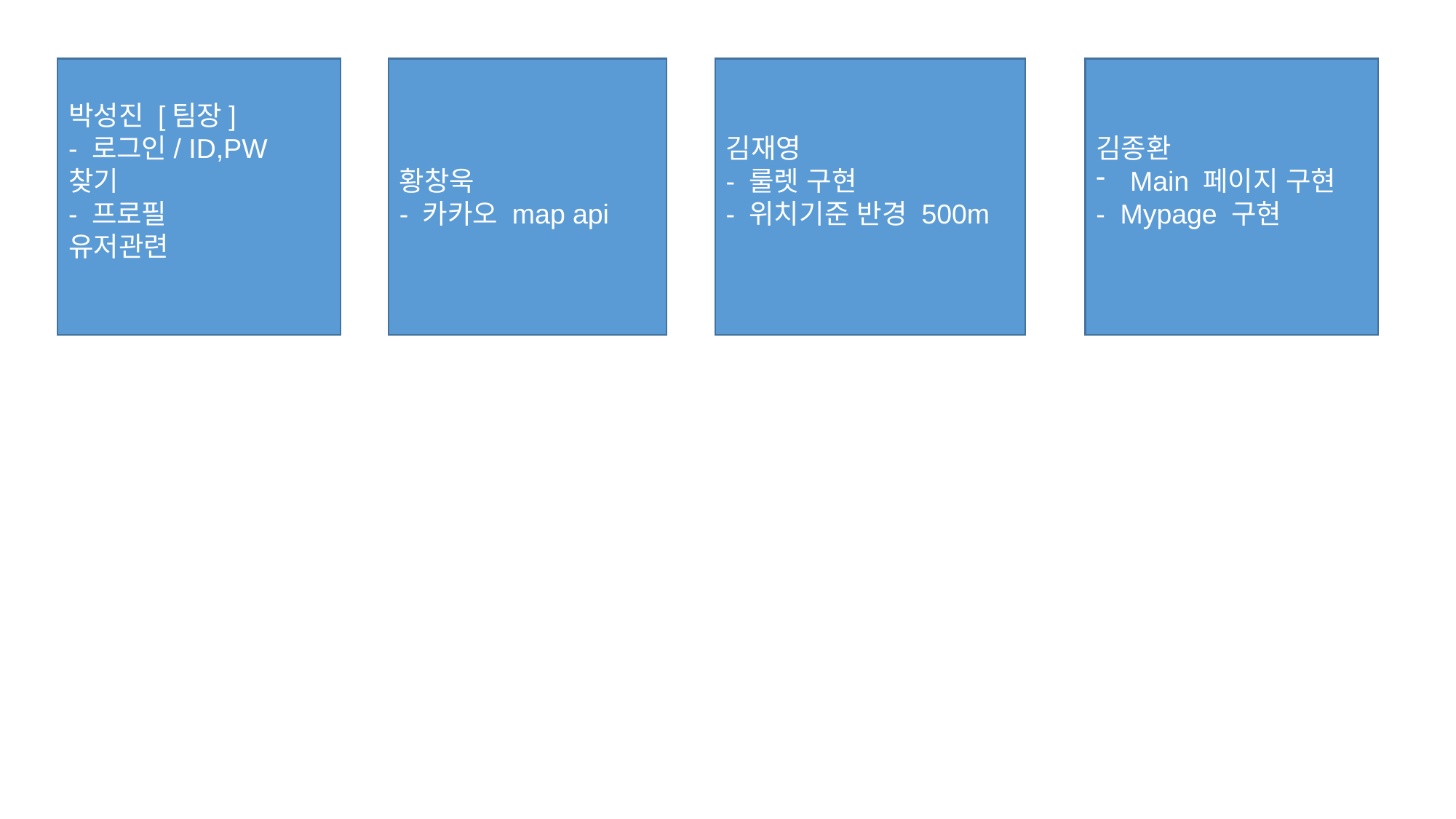

박성진 [팀장]
- 로그인/ ID,PW 찾기
- 프로필
유저관련

황창욱
- 카카오 map api
김재영
- 룰렛 구현
- 위치기준 반경 500m

김종환
Main 페이지 구현
-  Mypage 구현